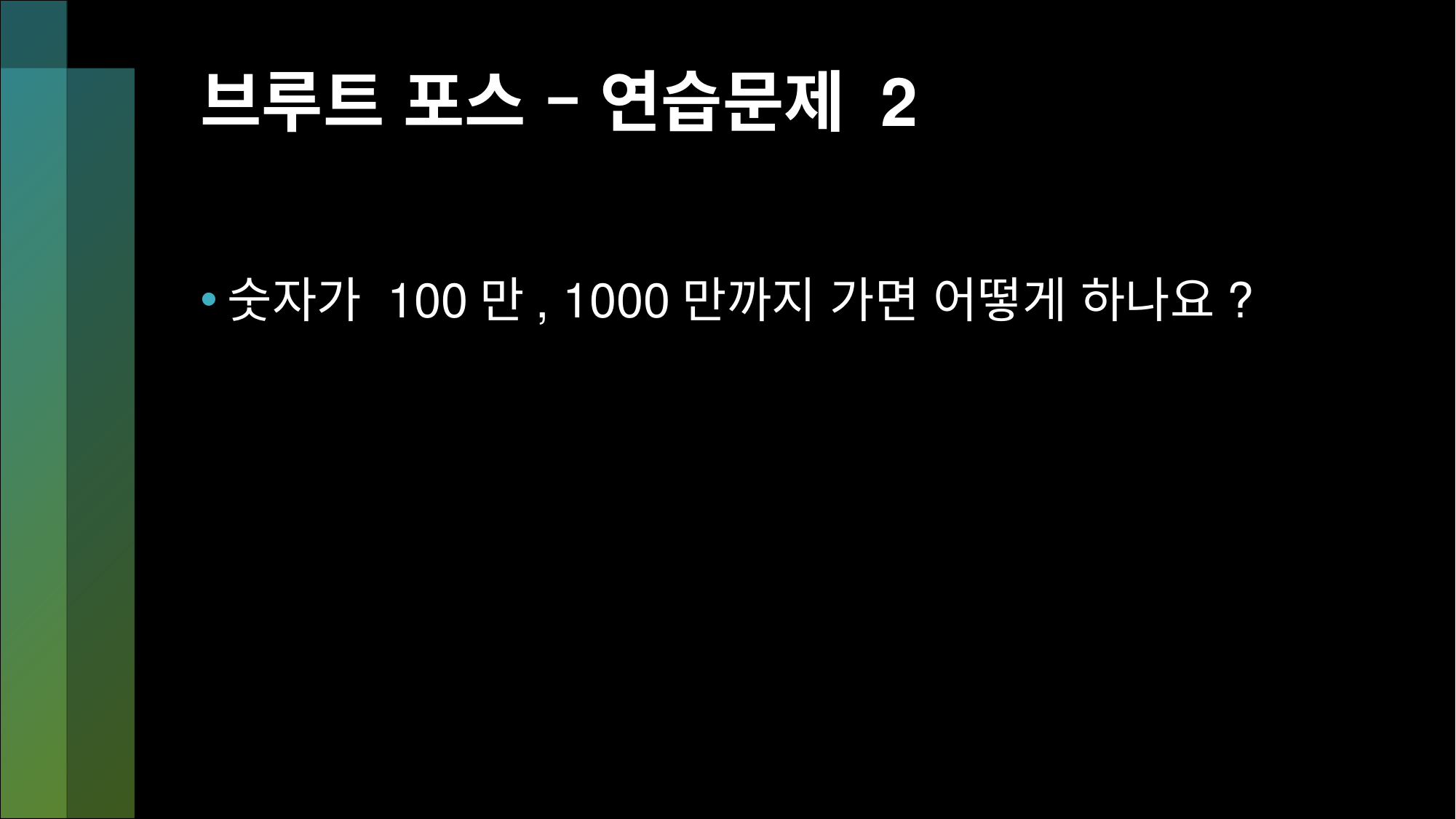

# 브루트 포스 – 연습문제 2
숫자가 100만, 1000만까지 가면 어떻게 하나요?